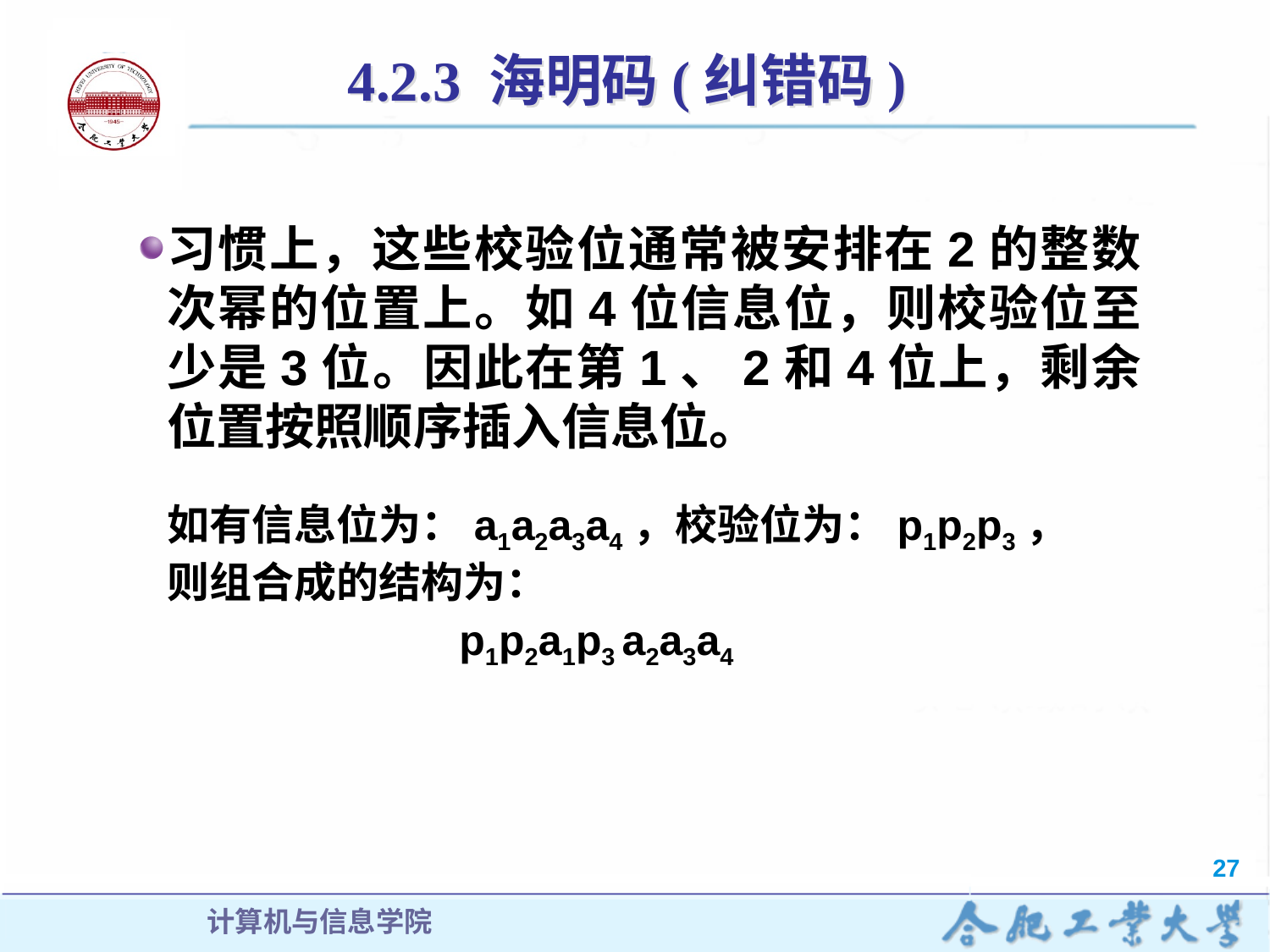

# 4.2.3 海明码(纠错码)
习惯上，这些校验位通常被安排在2的整数次幂的位置上。如4位信息位，则校验位至少是3位。因此在第1、2和4位上，剩余位置按照顺序插入信息位。
如有信息位为：a1a2a3a4，校验位为：p1p2p3，则组合成的结构为：
p1p2a1p3 a2a3a4